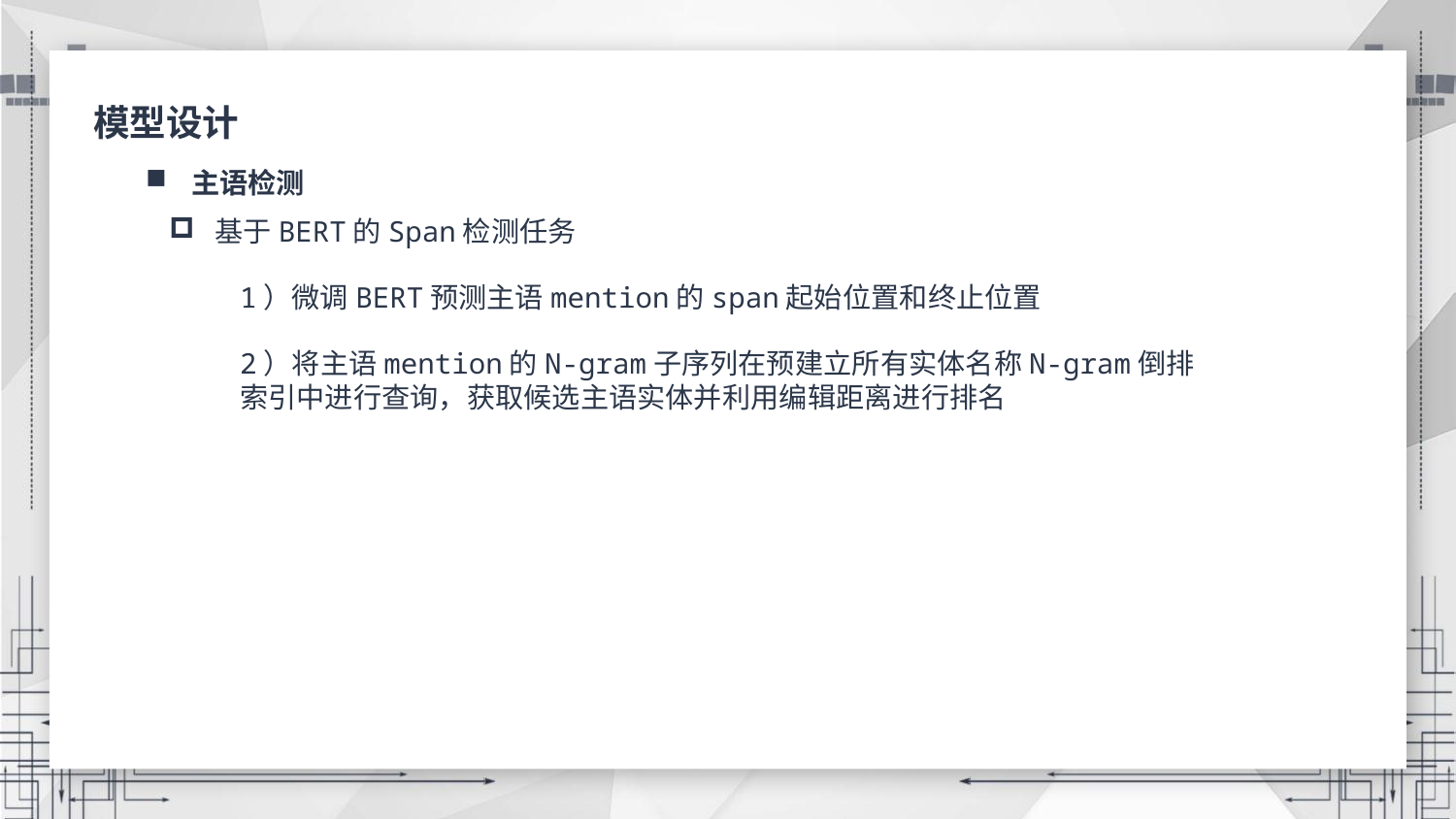

模型设计
主语检测
基于BERT的Span检测任务
1）微调BERT预测主语mention的span起始位置和终止位置
2）将主语mention的N-gram子序列在预建立所有实体名称N-gram倒排索引中进行查询，获取候选主语实体并利用编辑距离进行排名
内部人员提升